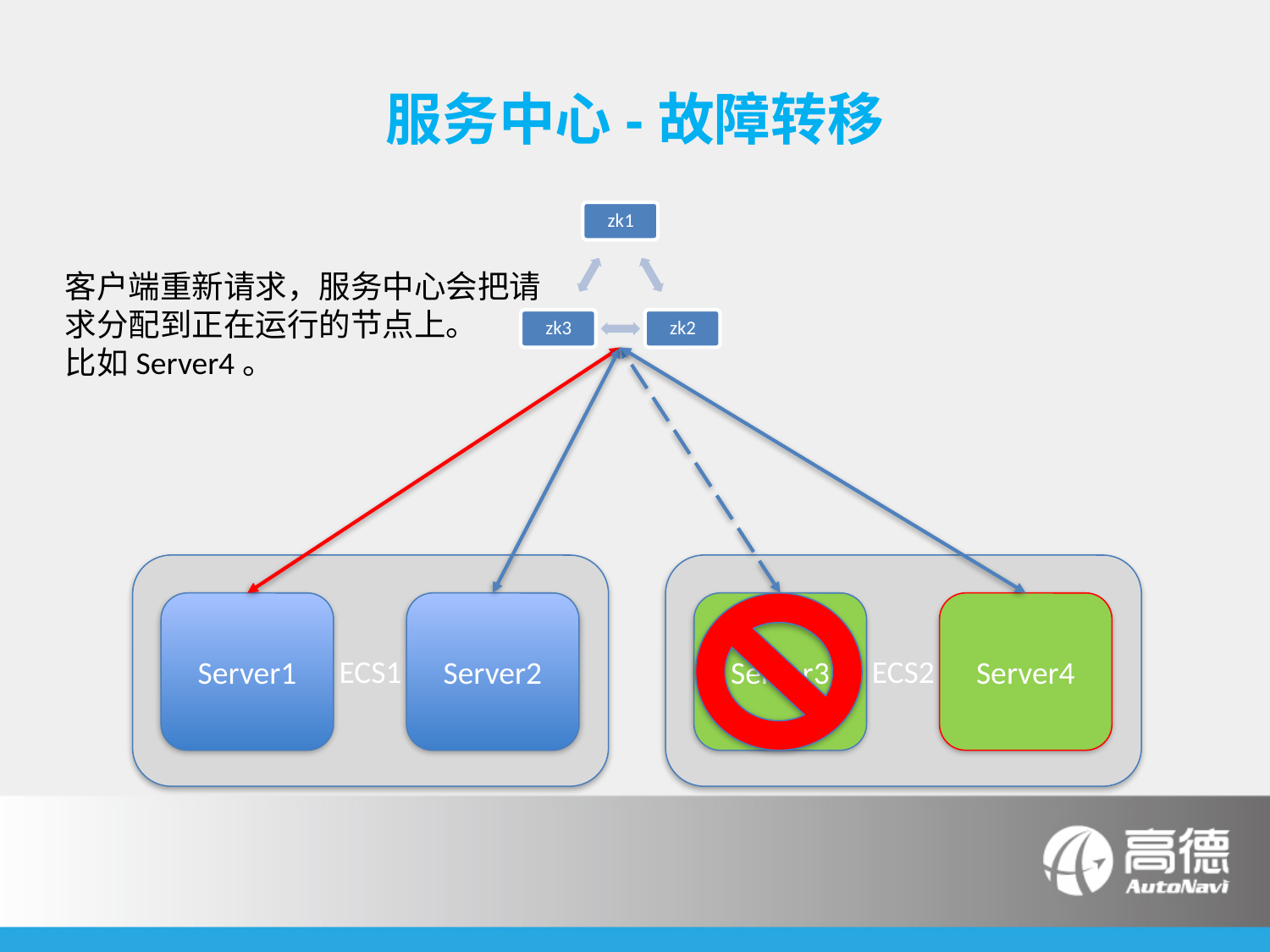

# 服务中心-故障转移
zk1

zk2

zk3

客户端重新请求，服务中心会把请
求分配到正在运行的节点上。
比如Server4。
ECS1
ECS2
Server1
Server2
Server3
Server4